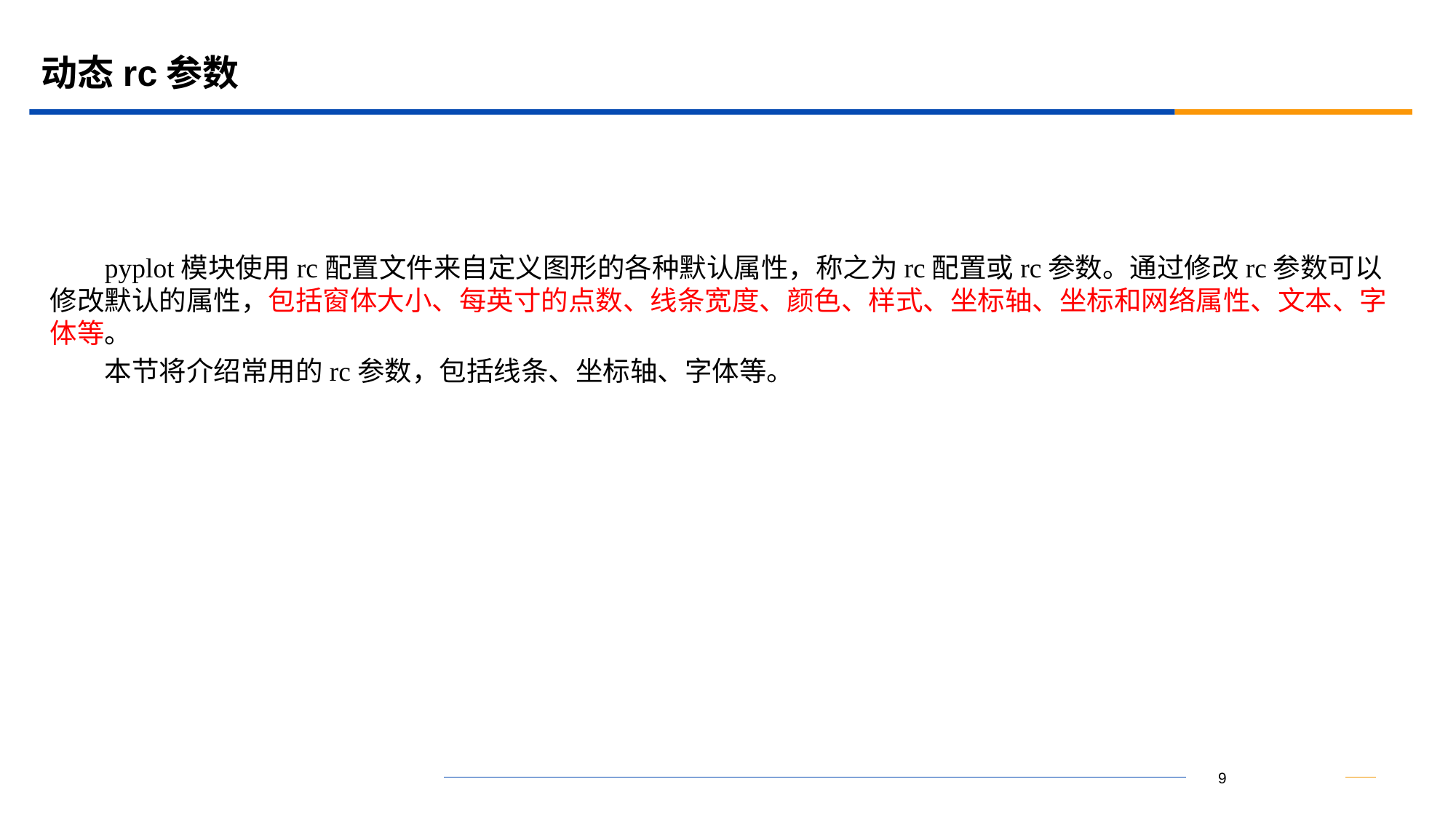

# 动态rc参数
pyplot模块使用rc配置文件来自定义图形的各种默认属性，称之为rc配置或rc参数。通过修改rc参数可以修改默认的属性，包括窗体大小、每英寸的点数、线条宽度、颜色、样式、坐标轴、坐标和网络属性、文本、字体等。
本节将介绍常用的rc参数，包括线条、坐标轴、字体等。